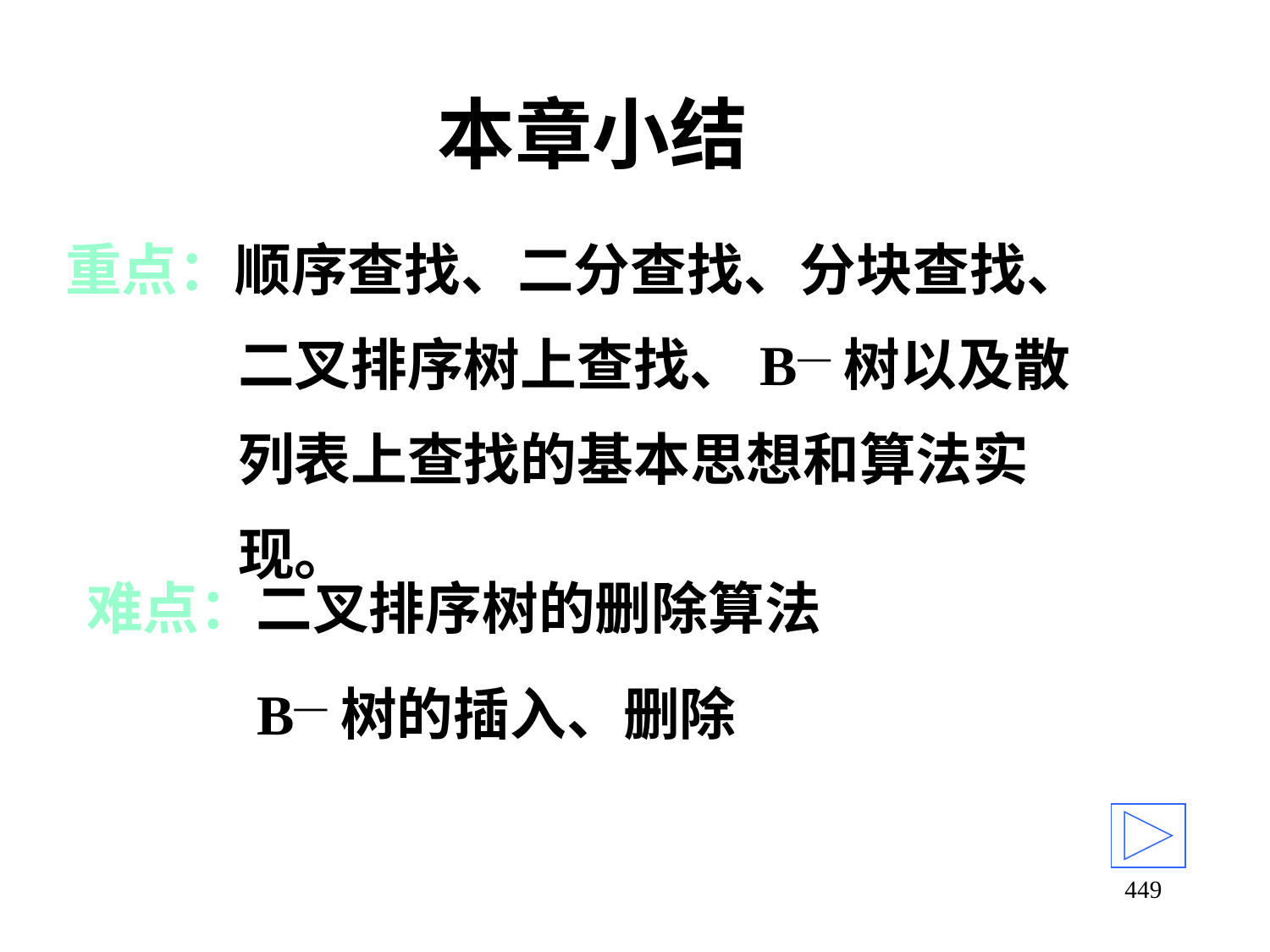

# 本章小结
重点：顺序查找、二分查找、分块查找、二叉排序树上查找、B—树以及散列表上查找的基本思想和算法实现。
难点：二叉排序树的删除算法
            B—树的插入、删除

449